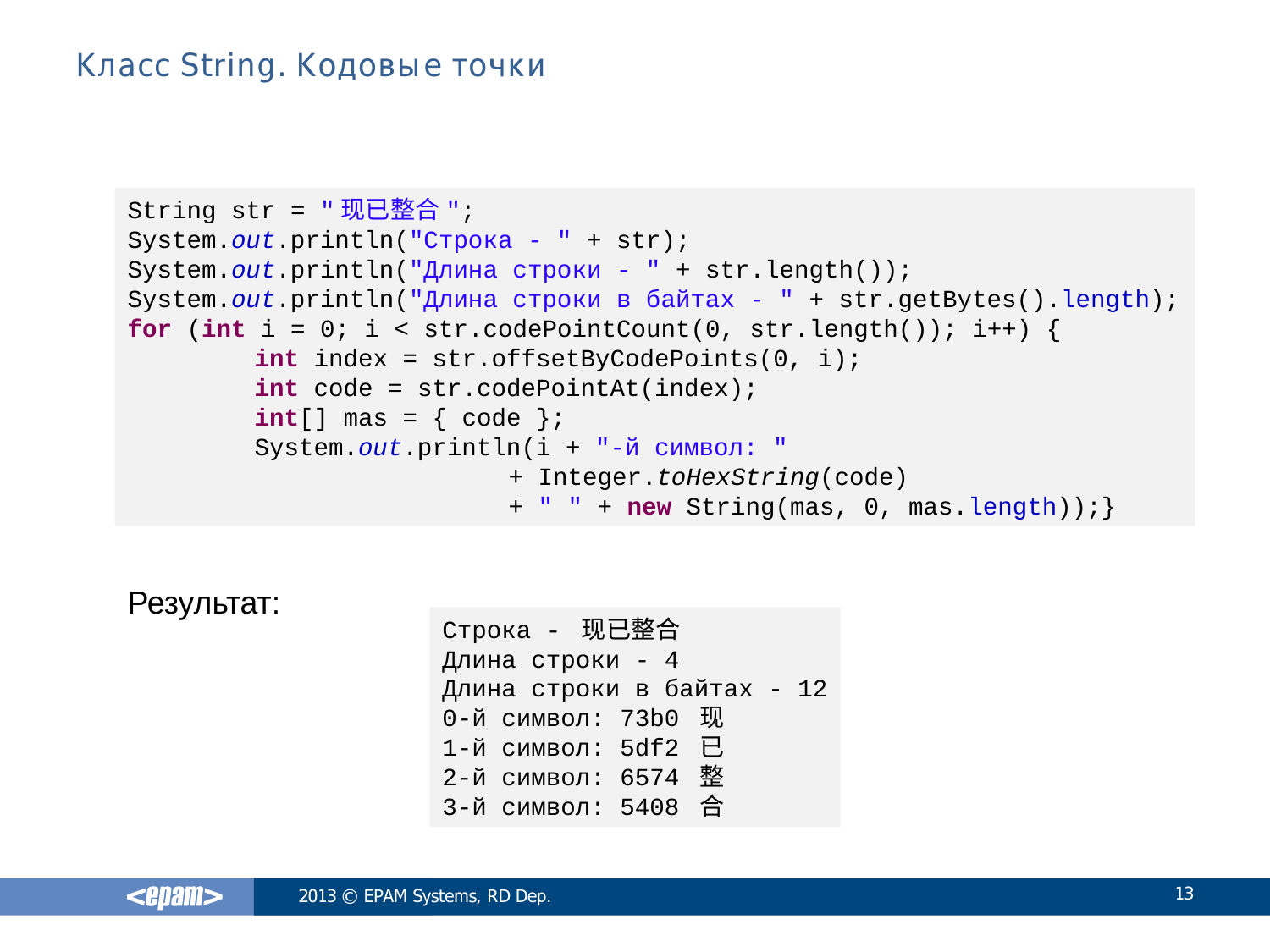

# Класс String. Кодовые точки
String str = "现已整合";
System.out.println("Строка - " + str);
System.out.println("Длина строки - " + str.length());
System.out.println("Длина строки в байтах - " + str.getBytes().length);
for (int i = 0; i < str.codePointCount(0, str.length()); i++) {
	int index = str.offsetByCodePoints(0, i);
	int code = str.codePointAt(index);
	int[] mas = { code };
	System.out.println(i + "-й символ: "
			+ Integer.toHexString(code)
			+ " " + new String(mas, 0, mas.length));}
Результат:
Строка - 现已整合
Длина строки - 4
Длина строки в байтах - 12
0-й символ: 73b0 现
1-й символ: 5df2 已
2-й символ: 6574 整
3-й символ: 5408 合
13
2013 © EPAM Systems, RD Dep.